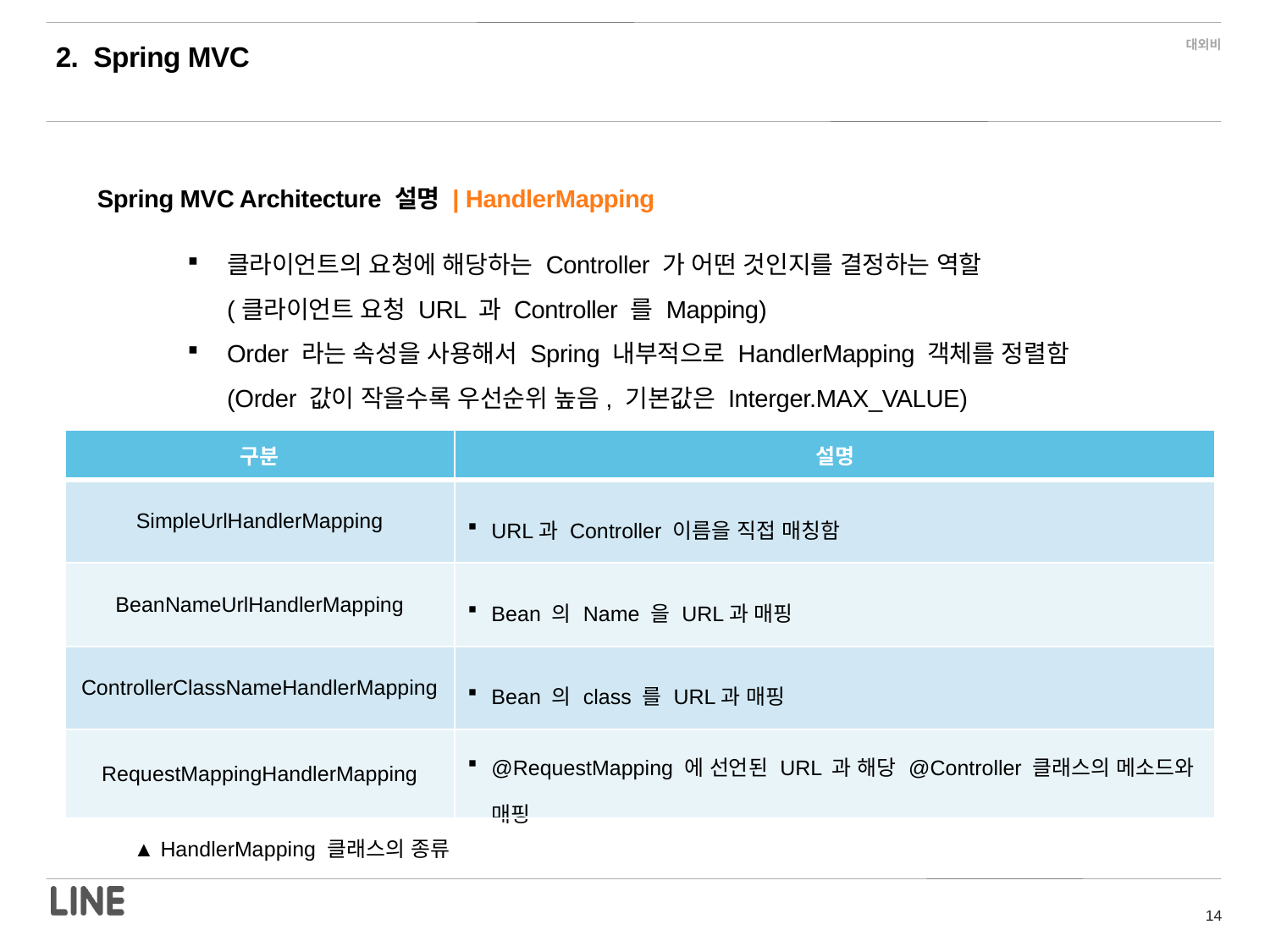

2.  Spring MVC
Spring MVC Architecture 설명 | HandlerMapping
클라이언트의 요청에 해당하는 Controller 가 어떤 것인지를 결정하는 역할
(클라이언트 요청 URL 과 Controller 를 Mapping)
Order 라는 속성을 사용해서 Spring 내부적으로 HandlerMapping 객체를 정렬함
(Order 값이 작을수록 우선순위 높음, 기본값은 Interger.MAX_VALUE)
| 구분 | 설명 |
| --- | --- |
| SimpleUrlHandlerMapping | URL과 Controller 이름을 직접 매칭함 |
| BeanNameUrlHandlerMapping | Bean 의 Name 을 URL과 매핑 |
| ControllerClassNameHandlerMapping | Bean 의 class 를 URL과 매핑 |
| RequestMappingHandlerMapping | @RequestMapping 에 선언된 URL 과 해당 @Controller 클래스의 메소드와 매핑 |
▲ HandlerMapping 클래스의 종류